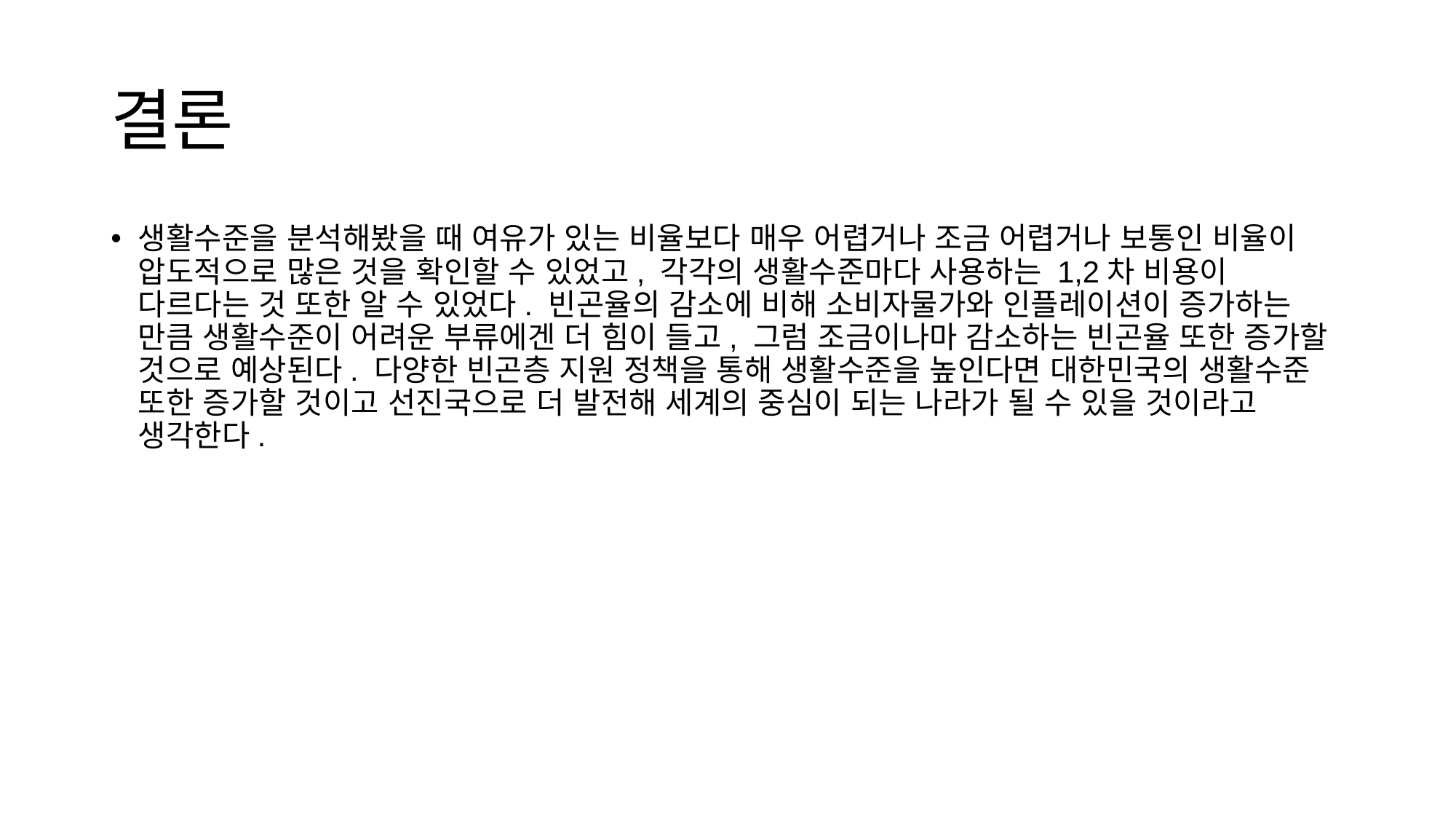

# 결론
생활수준을 분석해봤을 때 여유가 있는 비율보다 매우 어렵거나 조금 어렵거나 보통인 비율이 압도적으로 많은 것을 확인할 수 있었고, 각각의 생활수준마다 사용하는 1,2차 비용이 다르다는 것 또한 알 수 있었다. 빈곤율의 감소에 비해 소비자물가와 인플레이션이 증가하는 만큼 생활수준이 어려운 부류에겐 더 힘이 들고, 그럼 조금이나마 감소하는 빈곤율 또한 증가할 것으로 예상된다. 다양한 빈곤층 지원 정책을 통해 생활수준을 높인다면 대한민국의 생활수준 또한 증가할 것이고 선진국으로 더 발전해 세계의 중심이 되는 나라가 될 수 있을 것이라고 생각한다.